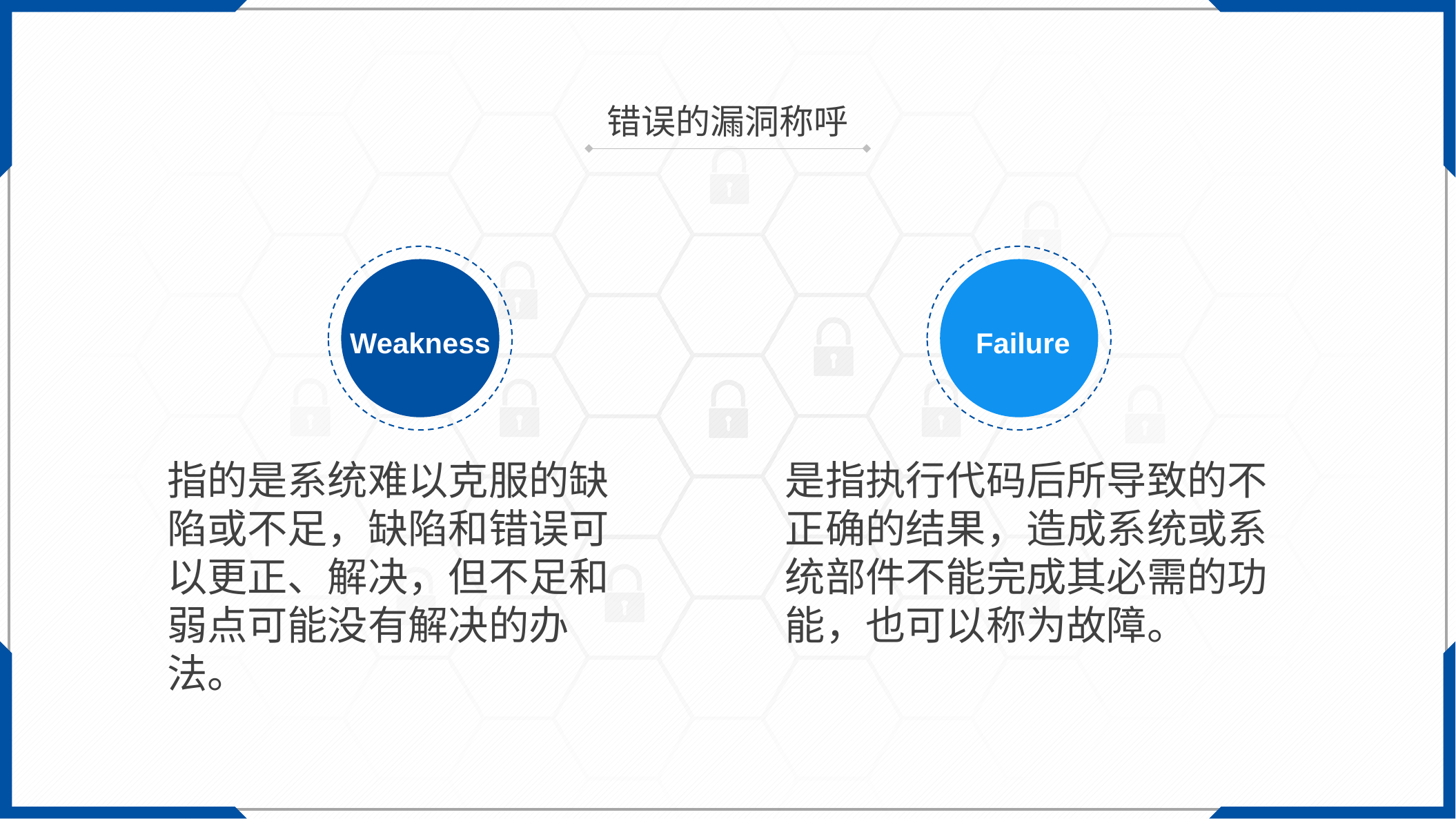

错误的漏洞称呼

Weakness

 Failure
指的是系统难以克服的缺陷或不足，缺陷和错误可以更正、解决，但不足和弱点可能没有解决的办法。
是指执行代码后所导致的不正确的结果，造成系统或系统部件不能完成其必需的功能，也可以称为故障。